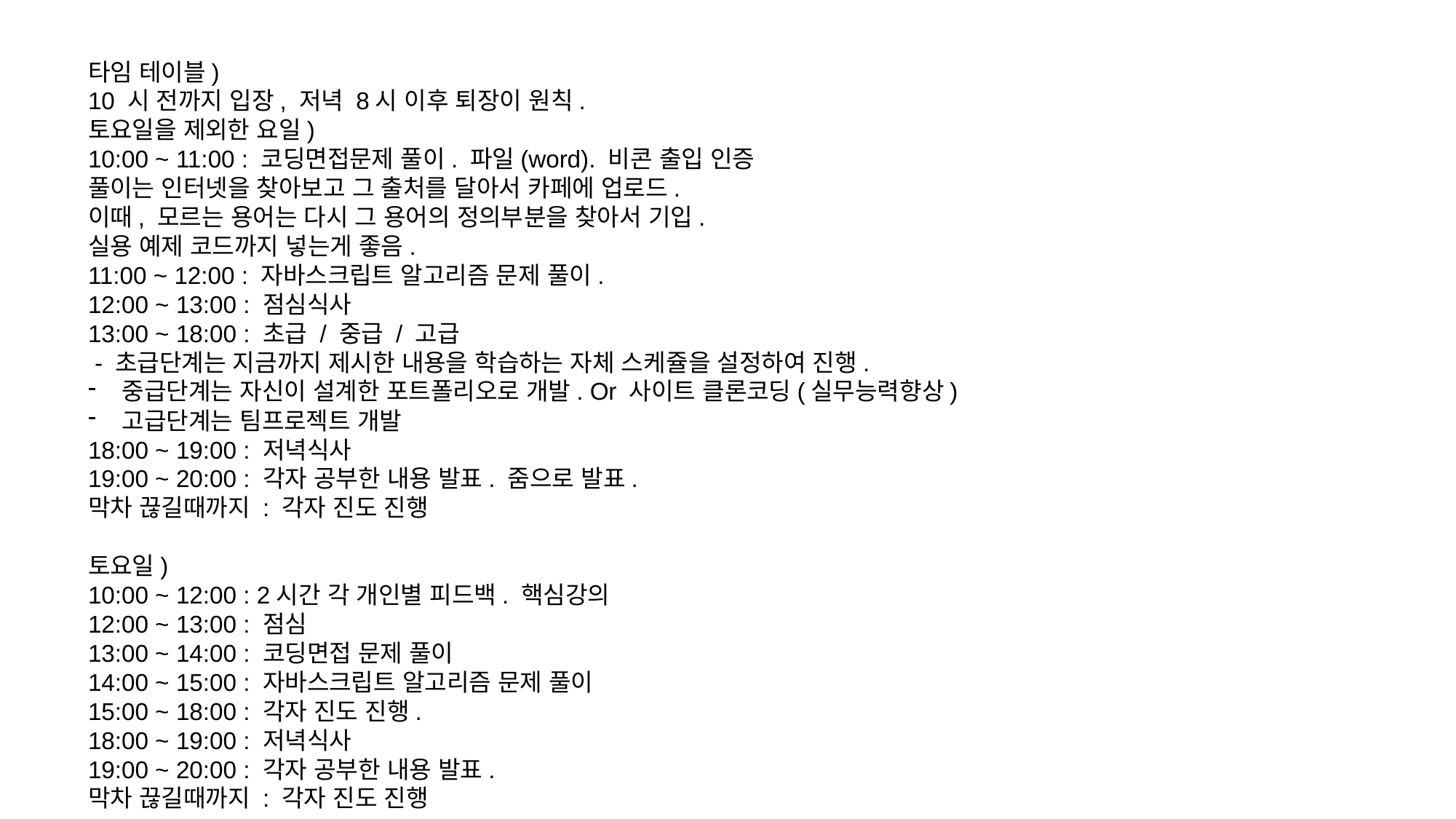

타임 테이블)
10 시 전까지 입장, 저녁 8시 이후 퇴장이 원칙.
토요일을 제외한 요일)
10:00 ~ 11:00 : 코딩면접문제 풀이. 파일(word). 비콘 출입 인증
풀이는 인터넷을 찾아보고 그 출처를 달아서 카페에 업로드.
이때, 모르는 용어는 다시 그 용어의 정의부분을 찾아서 기입.
실용 예제 코드까지 넣는게 좋음.
11:00 ~ 12:00 : 자바스크립트 알고리즘 문제 풀이.
12:00 ~ 13:00 : 점심식사
13:00 ~ 18:00 : 초급 / 중급 / 고급
 - 초급단계는 지금까지 제시한 내용을 학습하는 자체 스케쥴을 설정하여 진행.
중급단계는 자신이 설계한 포트폴리오로 개발. Or 사이트 클론코딩(실무능력향상)
고급단계는 팀프로젝트 개발
18:00 ~ 19:00 : 저녁식사
19:00 ~ 20:00 : 각자 공부한 내용 발표. 줌으로 발표.
막차 끊길때까지 : 각자 진도 진행

토요일)
10:00 ~ 12:00 : 2시간 각 개인별 피드백. 핵심강의
12:00 ~ 13:00 : 점심
13:00 ~ 14:00 : 코딩면접 문제 풀이
14:00 ~ 15:00 : 자바스크립트 알고리즘 문제 풀이
15:00 ~ 18:00 : 각자 진도 진행.
18:00 ~ 19:00 : 저녁식사
19:00 ~ 20:00 : 각자 공부한 내용 발표.
막차 끊길때까지 : 각자 진도 진행